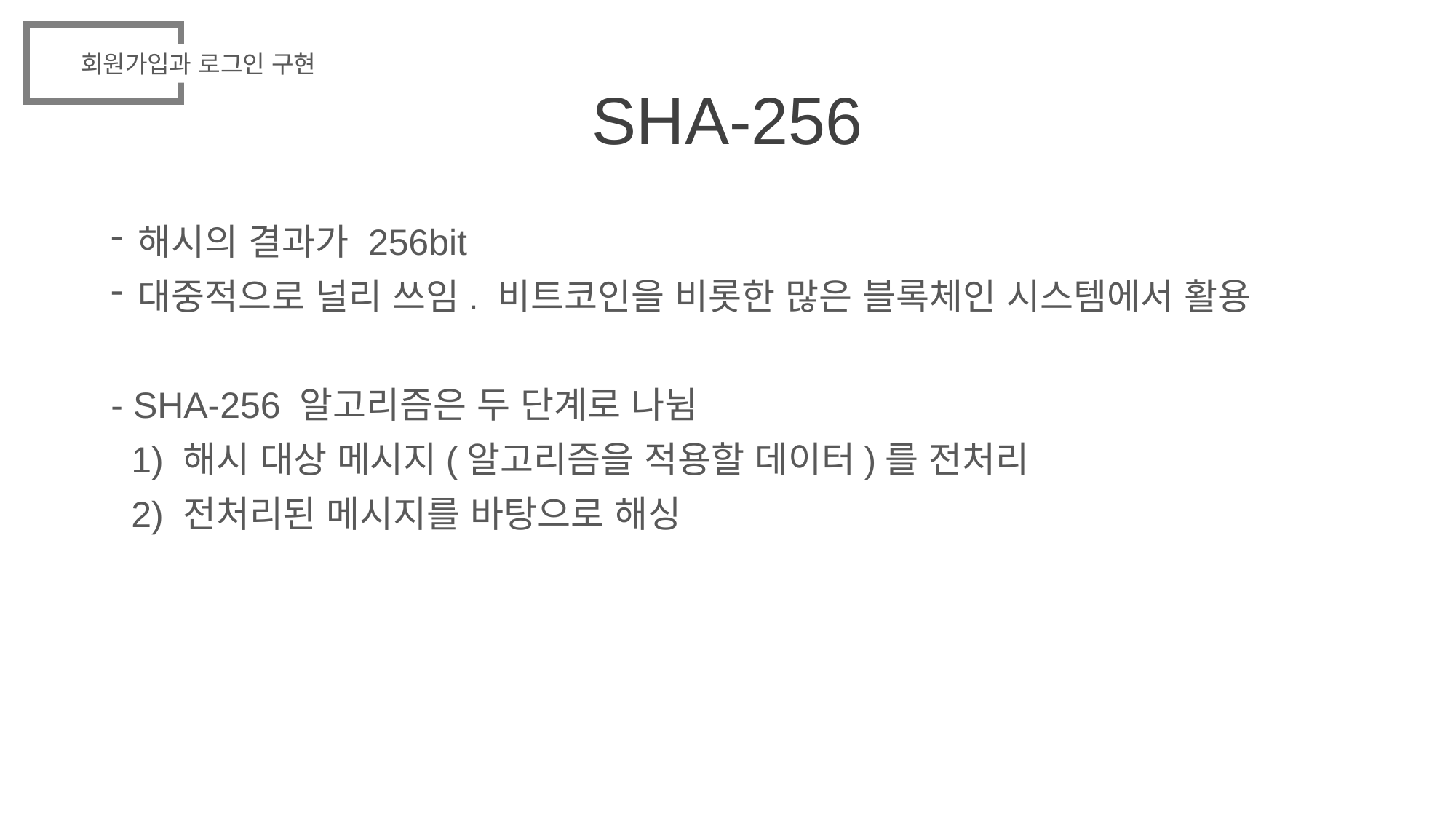

회원가입과 로그인 구현
# SHA-256
해시의 결과가 256bit
대중적으로 널리 쓰임. 비트코인을 비롯한 많은 블록체인 시스템에서 활용

- SHA-256 알고리즘은 두 단계로 나뉨
  1) 해시 대상 메시지(알고리즘을 적용할 데이터)를 전처리
  2) 전처리된 메시지를 바탕으로 해싱